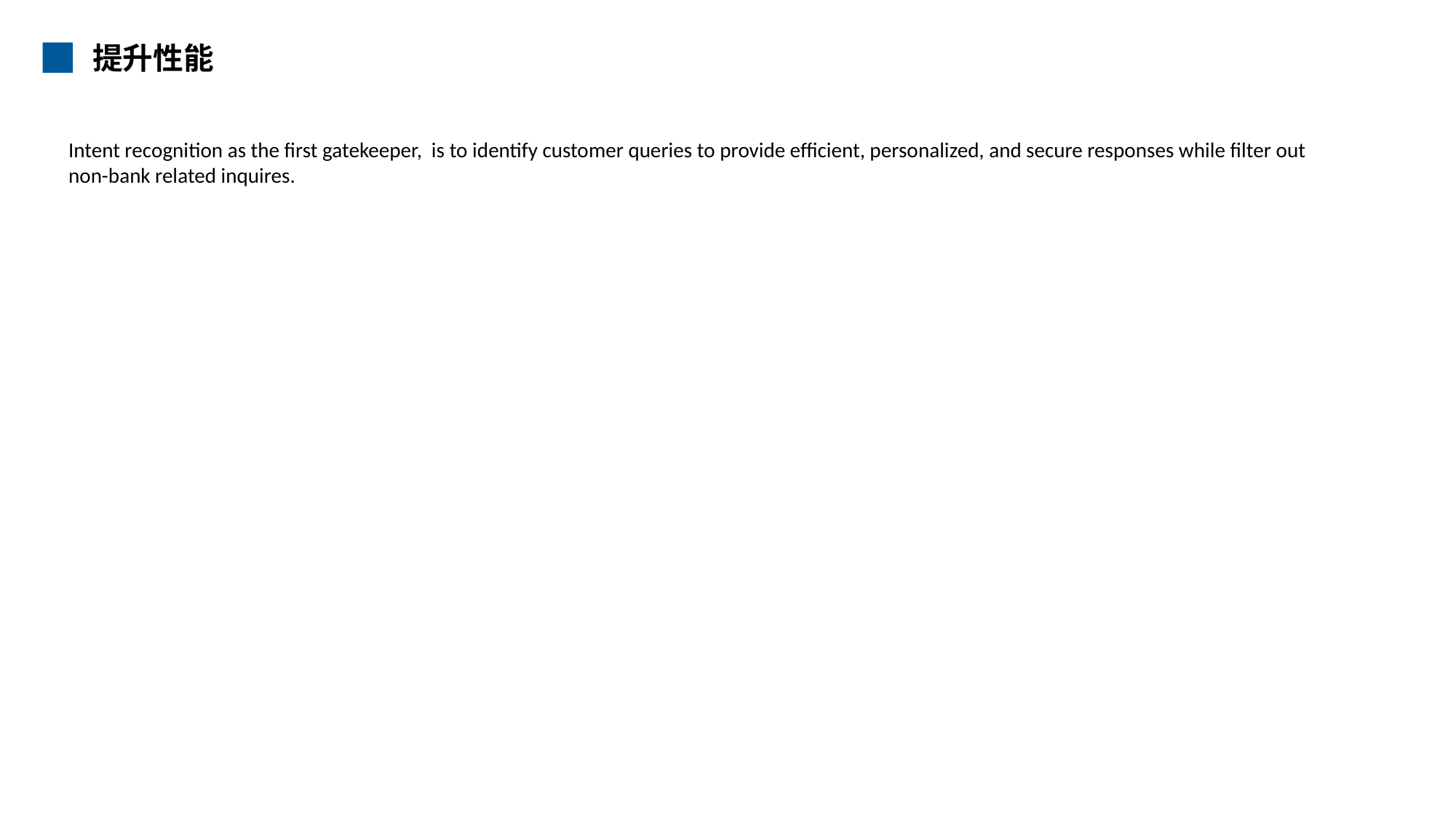

提升性能

Intent recognition as the first gatekeeper,  is to identify customer queries to provide efficient, personalized, and secure responses while filter out non-bank related inquires.
11